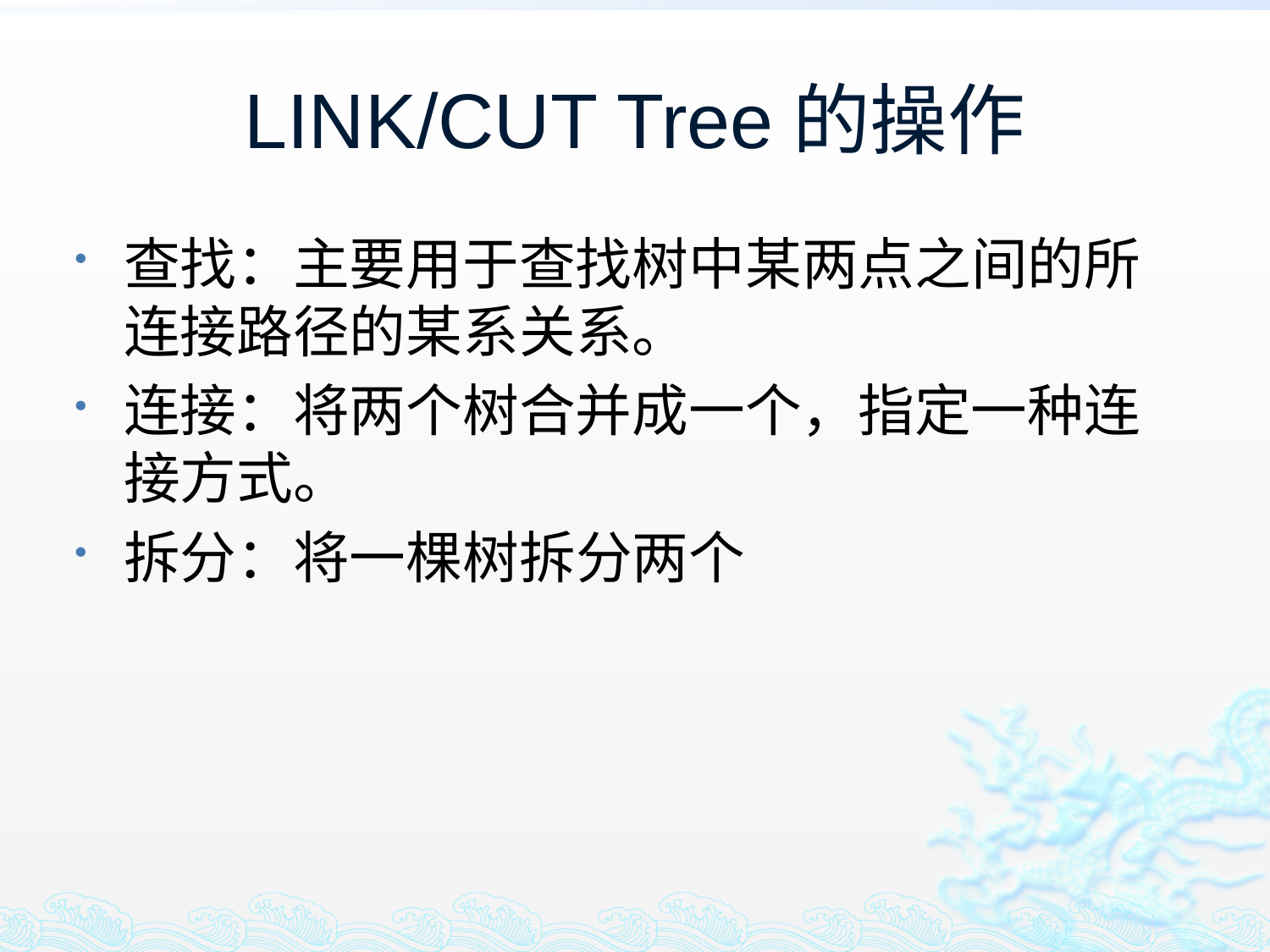

# LINK/CUT Tree的操作
查找：主要用于查找树中某两点之间的所连接路径的某系关系。
连接：将两个树合并成一个，指定一种连接方式。
拆分：将一棵树拆分两个